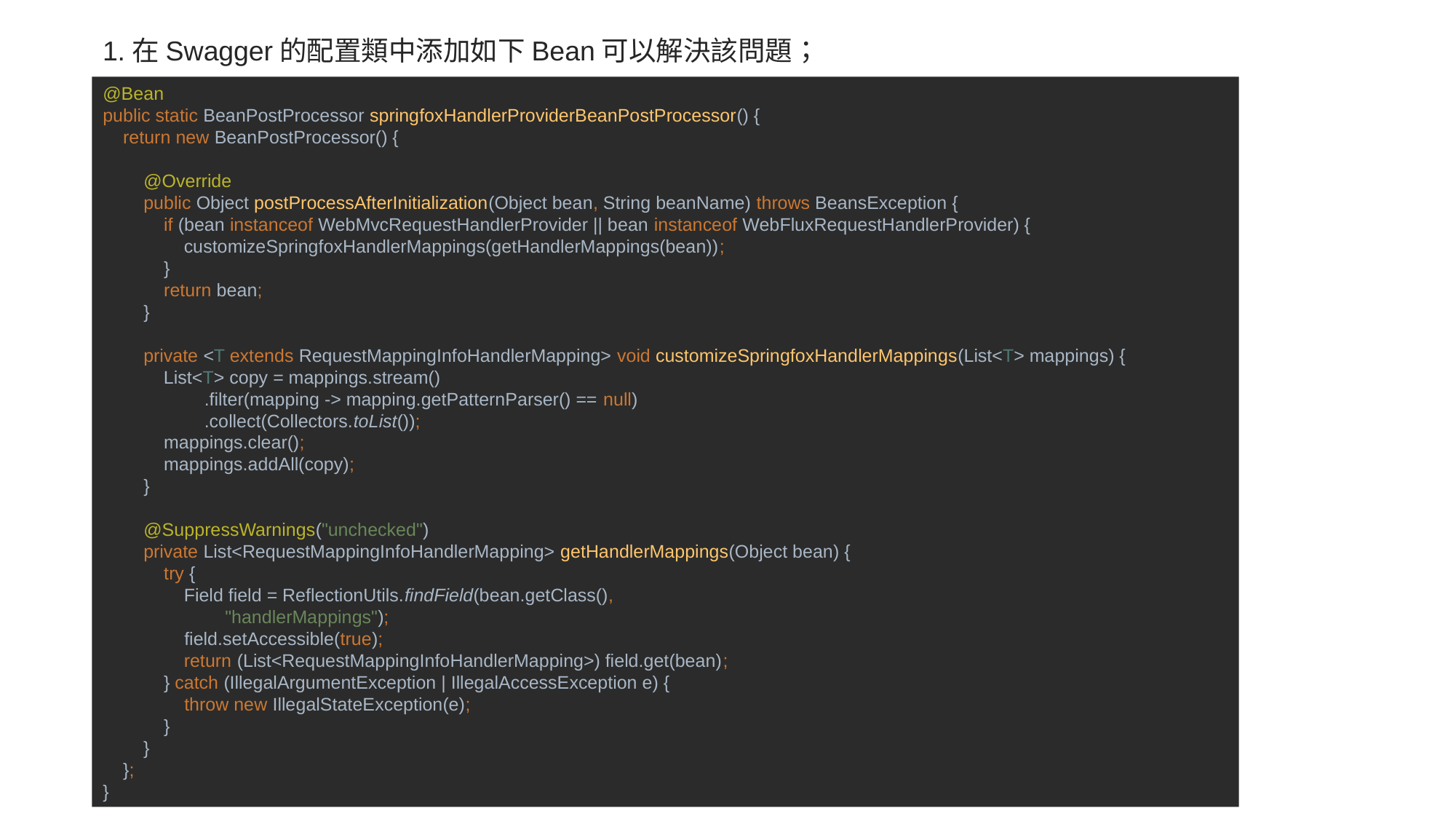

1.在Swagger的配置類中添加如下Bean可以解決該問題；
@Bean
public static BeanPostProcessor springfoxHandlerProviderBeanPostProcessor() {
    return new BeanPostProcessor() {
        @Override
        public Object postProcessAfterInitialization(Object bean, String beanName) throws BeansException {
            if (bean instanceof WebMvcRequestHandlerProvider || bean instanceof WebFluxRequestHandlerProvider) {
                customizeSpringfoxHandlerMappings(getHandlerMappings(bean));
            }
            return bean;
        }
        private <T extends RequestMappingInfoHandlerMapping> void customizeSpringfoxHandlerMappings(List<T> mappings) {
            List<T> copy = mappings.stream()
                    .filter(mapping -> mapping.getPatternParser() == null)
                    .collect(Collectors.toList());
            mappings.clear();
            mappings.addAll(copy);
        }
        @SuppressWarnings("unchecked")
        private List<RequestMappingInfoHandlerMapping> getHandlerMappings(Object bean) {
            try {
                Field field = ReflectionUtils.findField(bean.getClass(),
                        "handlerMappings");
                field.setAccessible(true);
                return (List<RequestMappingInfoHandlerMapping>) field.get(bean);
            } catch (IllegalArgumentException | IllegalAccessException e) {
                throw new IllegalStateException(e);
            }
        }
    };
}